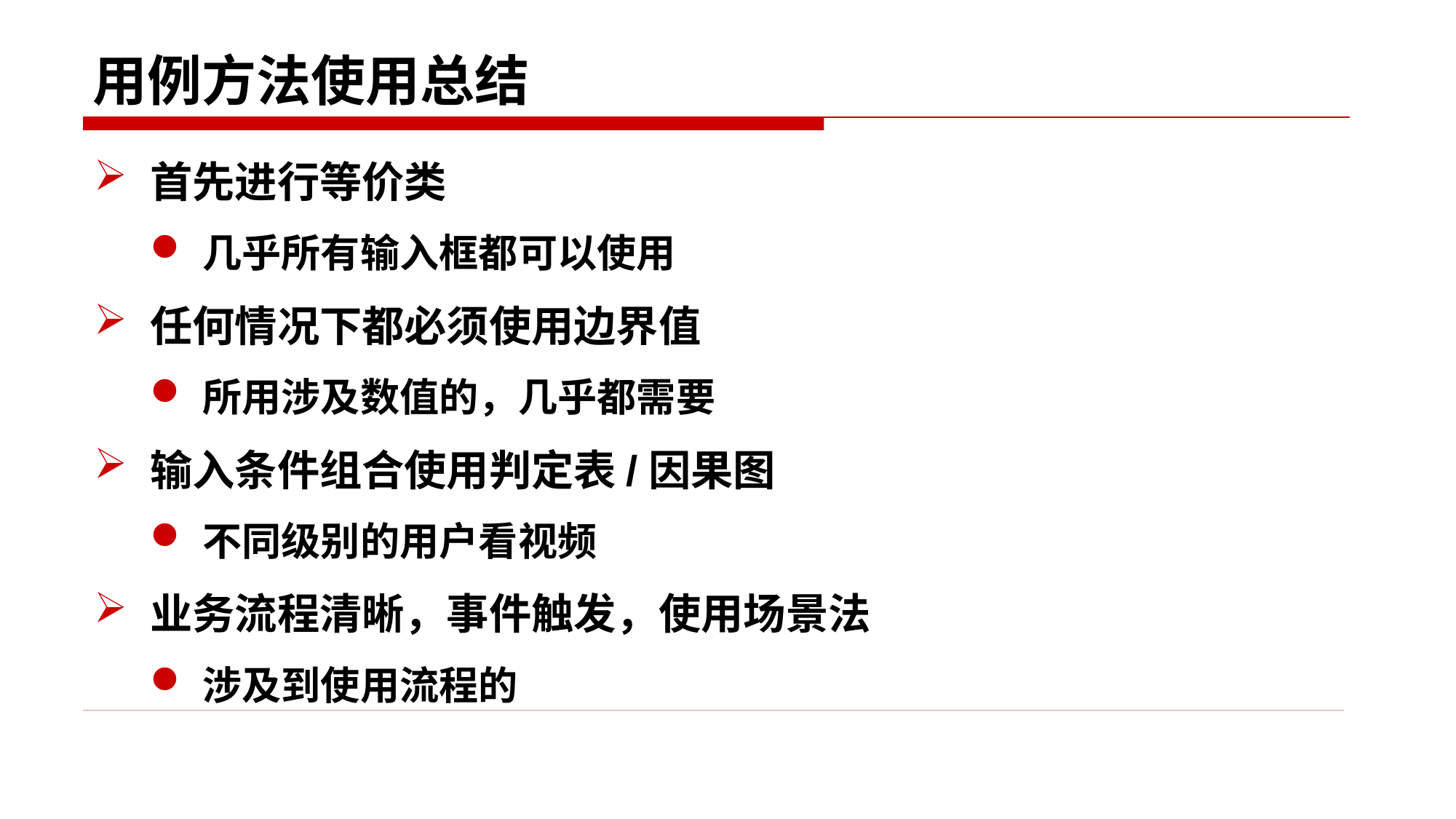

# 用例方法使用总结
首先进行等价类
几乎所有输入框都可以使用
任何情况下都必须使用边界值
所用涉及数值的，几乎都需要
输入条件组合使用判定表/因果图
不同级别的用户看视频
业务流程清晰，事件触发，使用场景法
涉及到使用流程的